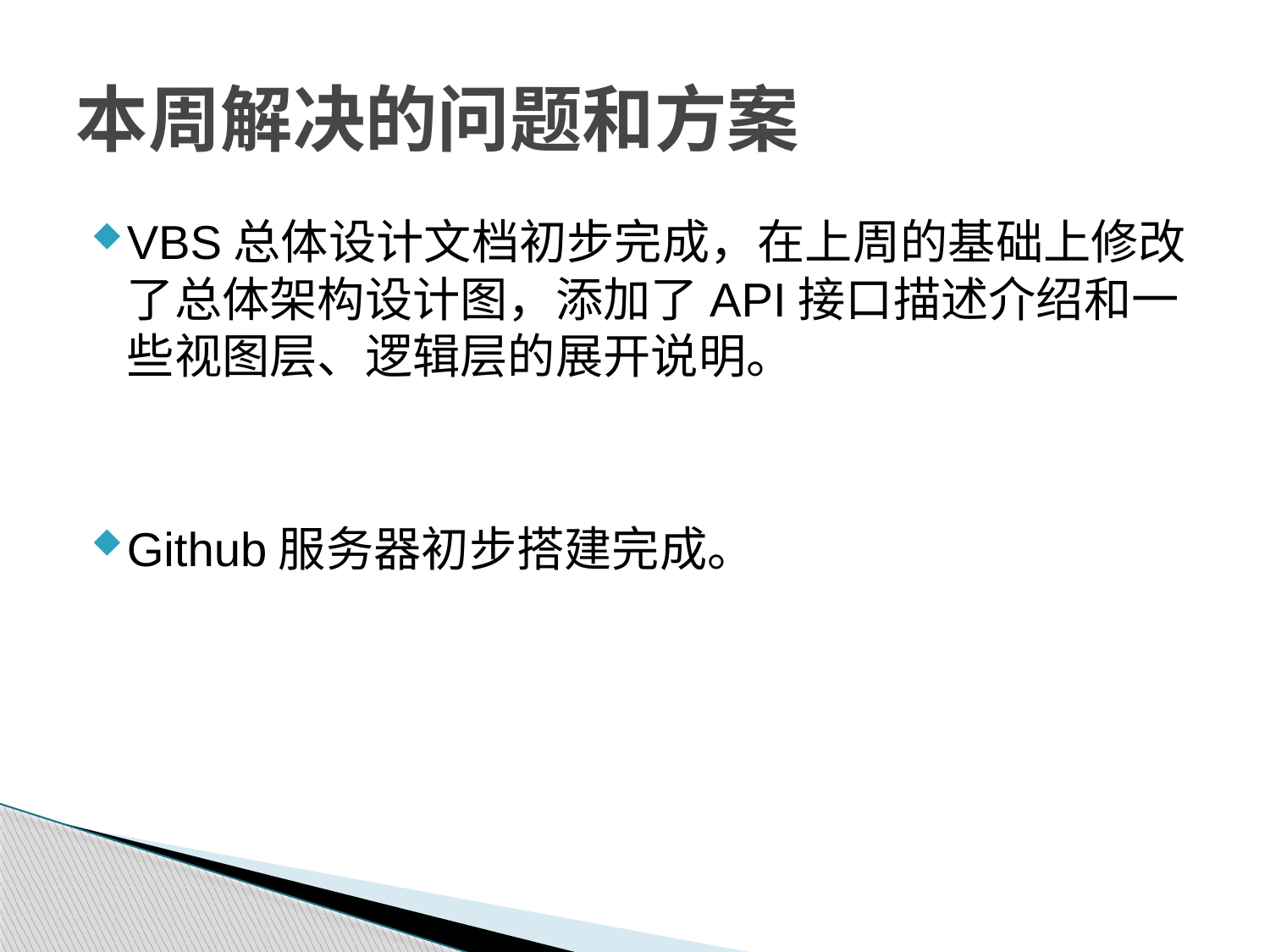

# 本周解决的问题和方案
VBS总体设计文档初步完成，在上周的基础上修改了总体架构设计图，添加了API接口描述介绍和一些视图层、逻辑层的展开说明。

Github服务器初步搭建完成。